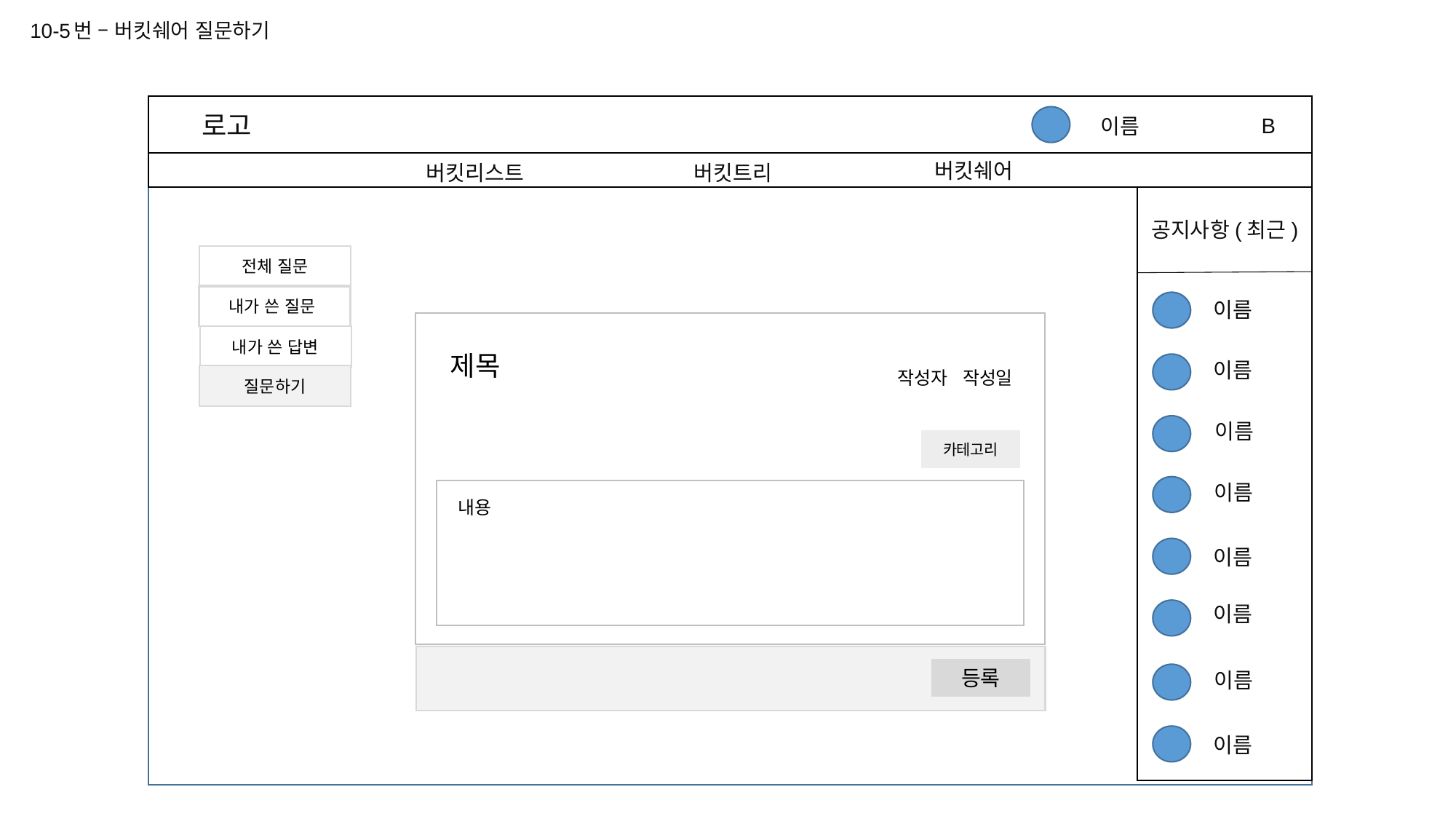

# 10-5번 – 버킷쉐어 질문하기

로고
B
이름
버킷쉐어

버킷리스트
버킷트리

공지사항(최근)
전체 질문
내가 쓴 질문
이름

내가 쓴 답변
제목
이름

 작성자   작성일
질문하기
이름

카테고리
이름

내용

이름
이름

등록
이름

이름